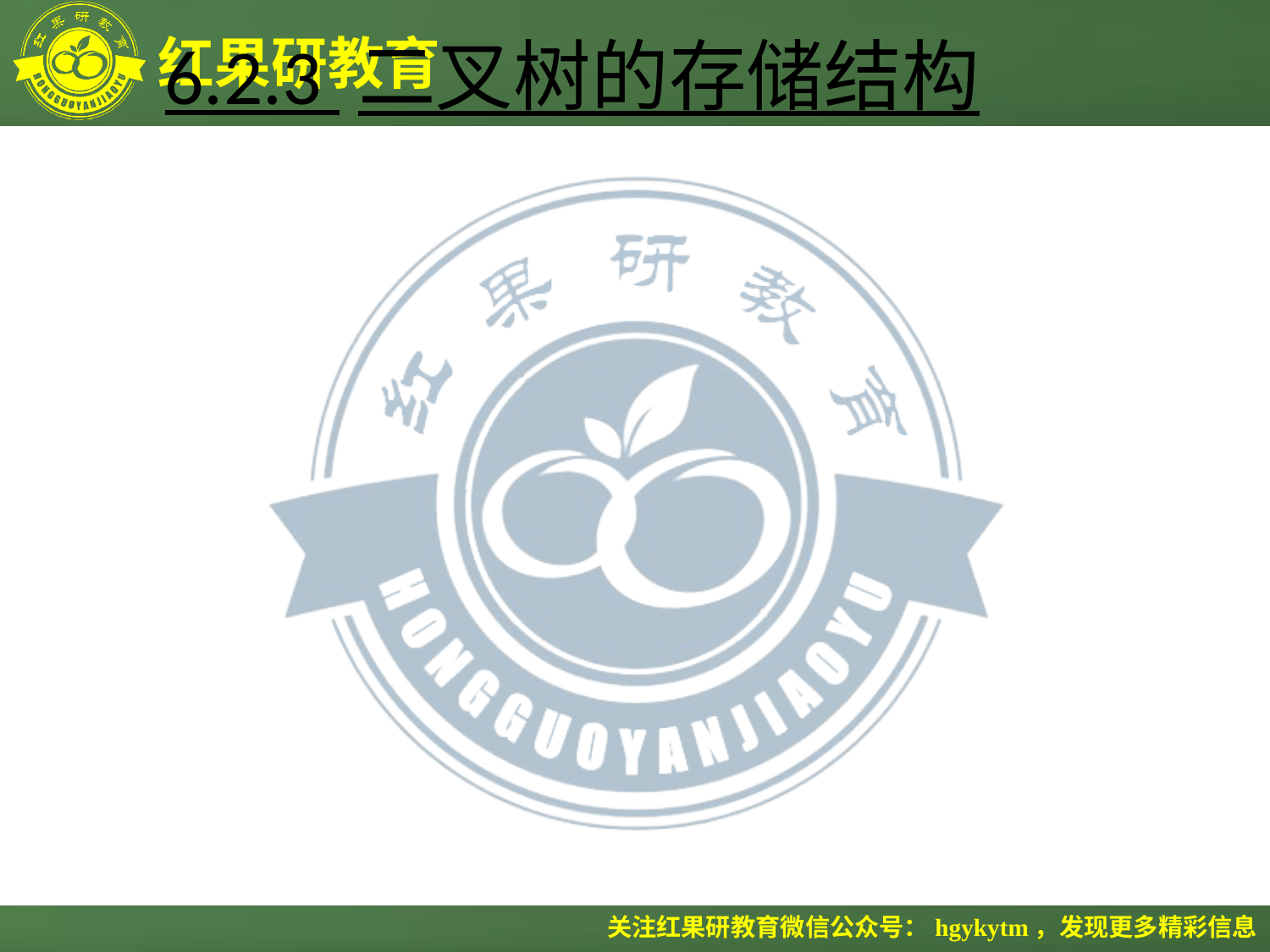

# 6.2.3 二叉树的存储结构
　　三叉链表存储结构相对于二叉链表存储结构而言，它增加了空间开销，尽管在二叉链表中无法由结点直接找到其双亲，但由于二叉链表结构灵活，操作方便，对于一般的二叉树，甚至比顺序存储结构还节省空间。因此，二叉链表是最常用的二叉树存储方式。本书后面所涉及到的二叉树的链式存储结构不加特别说明的都是指二叉链表结构。